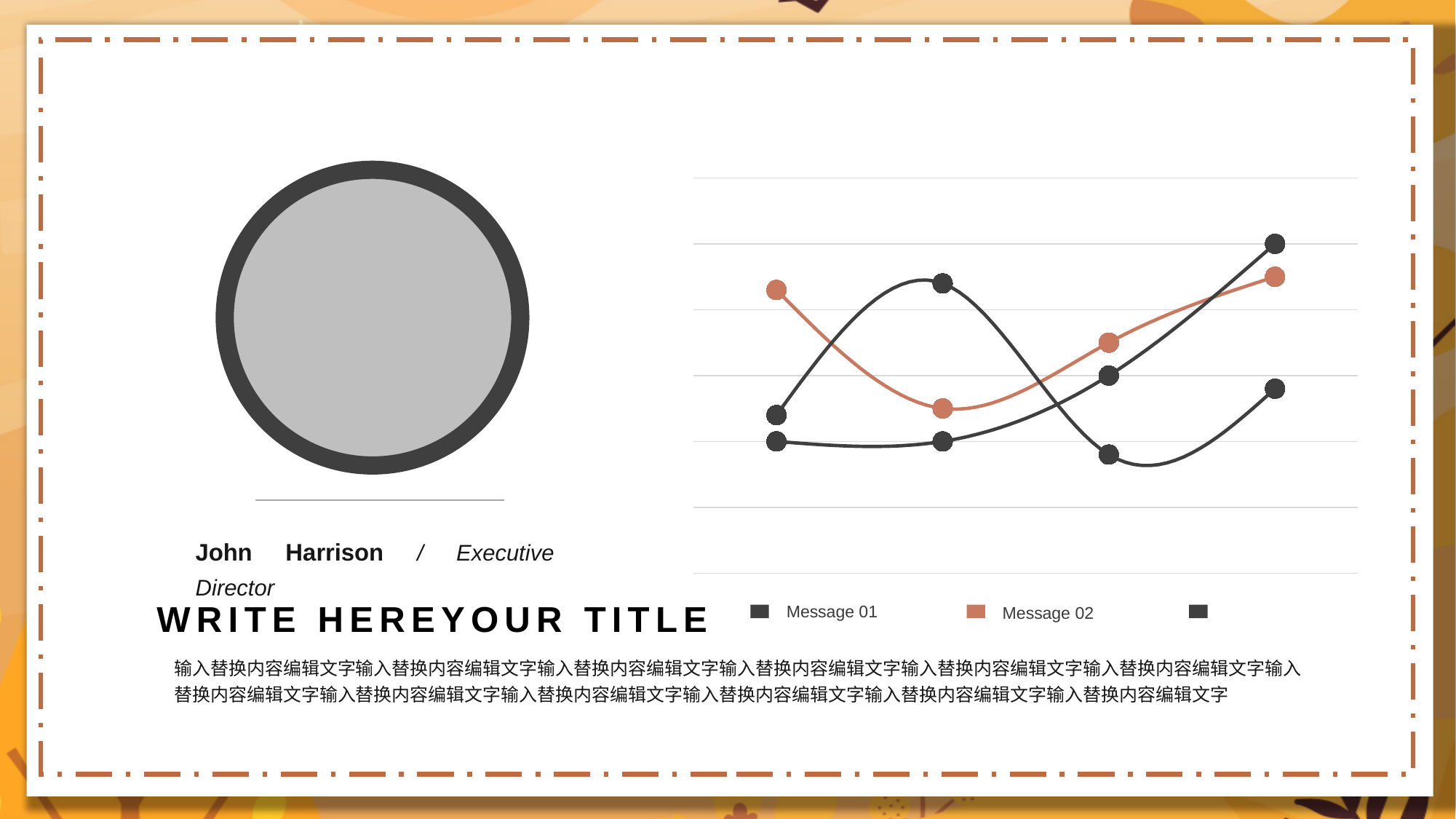

### Chart

| Category | 系列 1 | 系列 2 | 系列 3 |
|---|---|---|---|
| 类别 1 | 4.3 | 2.4 | 2.0 |
| 类别 2 | 2.5 | 4.4 | 2.0 |
| 类别 3 | 3.5 | 1.8 | 3.0 |
| 类别 4 | 4.5 | 2.8 | 5.0 |
John Harrison / Executive Director
WRITE HEREYOUR TITLE

Message 01
Message 02

输入替换内容编辑文字输入替换内容编辑文字输入替换内容编辑文字输入替换内容编辑文字输入替换内容编辑文字输入替换内容编辑文字输入替换内容编辑文字输入替换内容编辑文字输入替换内容编辑文字输入替换内容编辑文字输入替换内容编辑文字输入替换内容编辑文字